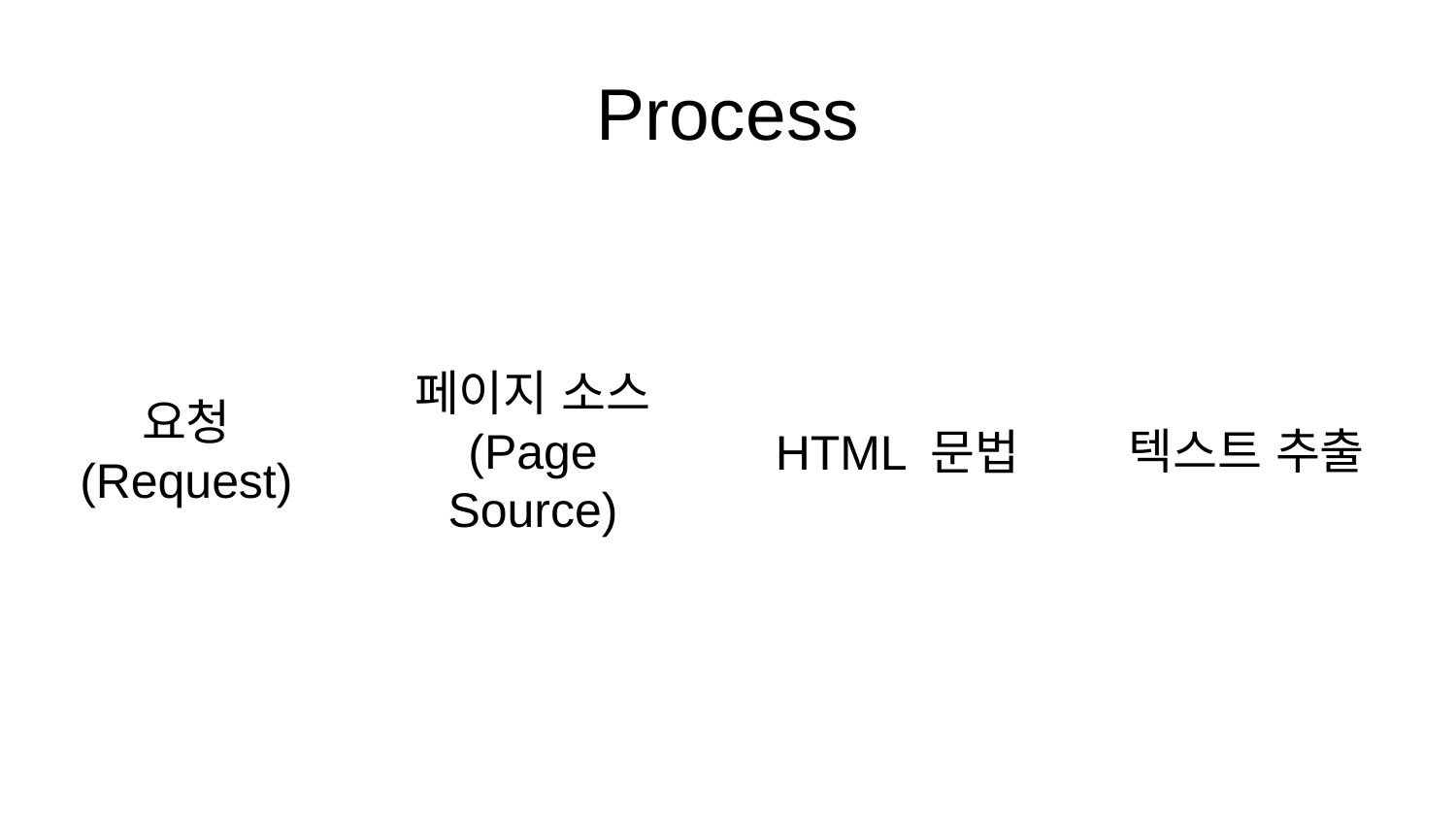

# Process
요청
(Request)
페이지 소스
(Page Source)
텍스트 추출
HTML 문법